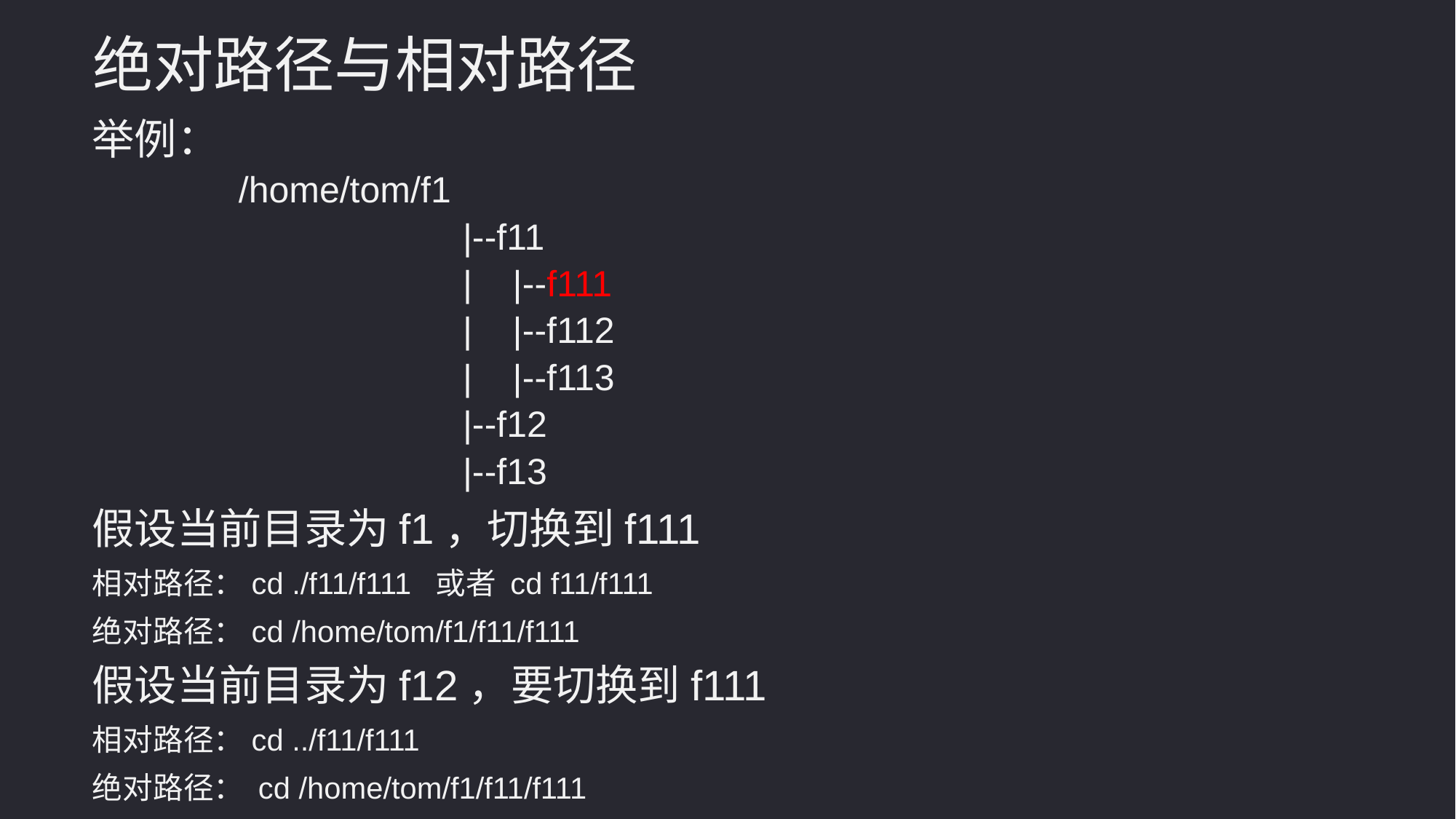

绝对路径与相对路径
举例：
         /home/tom/f1
                               |--f11
                               |    |--f111
                               |    |--f112
                               |    |--f113
                               |--f12
                               |--f13
假设当前目录为f1，切换到f111
相对路径：cd ./f11/f111  或者 cd f11/f111
绝对路径：cd /home/tom/f1/f11/f111
假设当前目录为f12，要切换到f111
相对路径：cd ../f11/f111
绝对路径： cd /home/tom/f1/f11/f111